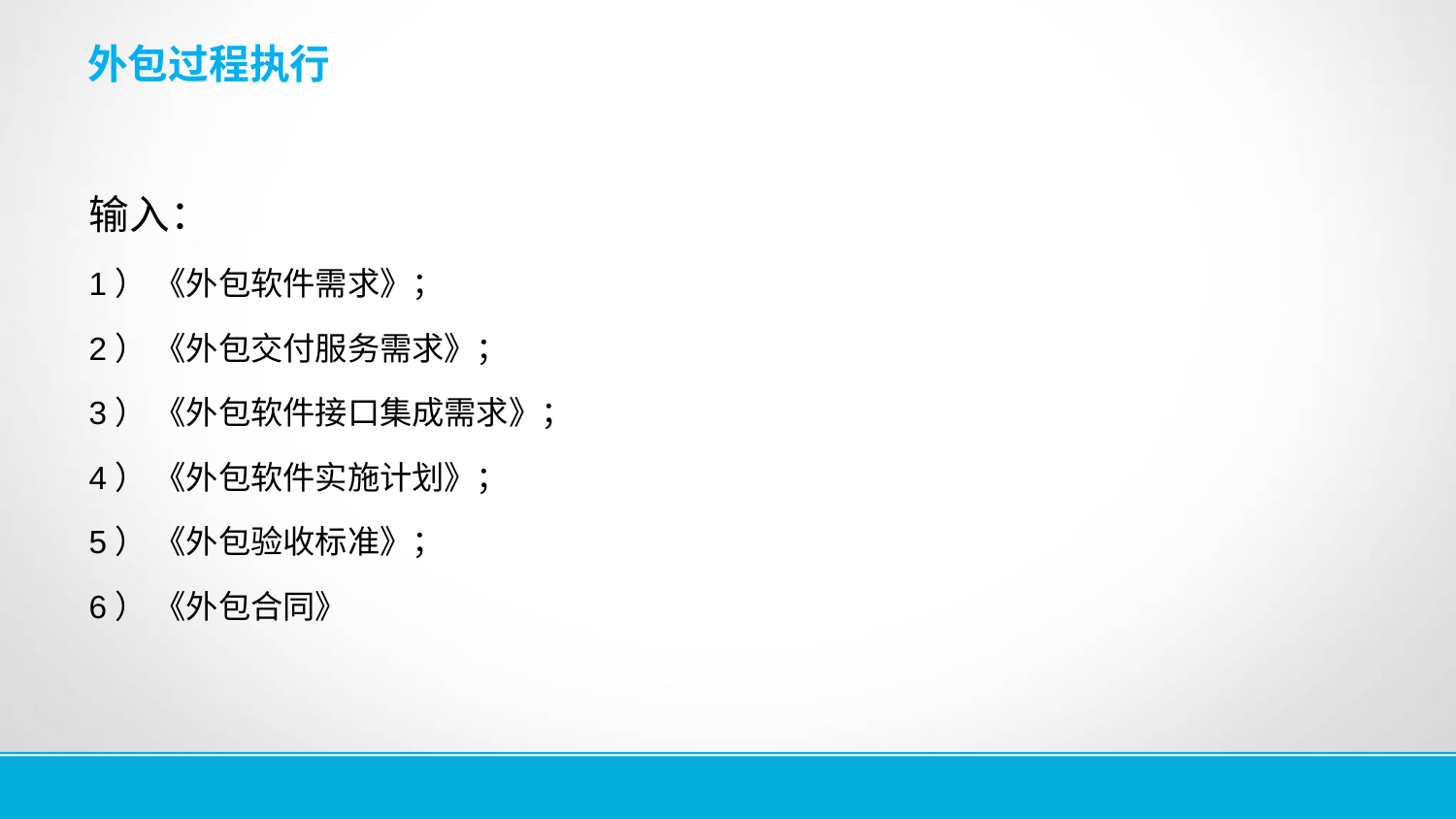

外包过程执行
输入：
1） 《外包软件需求》；
2） 《外包交付服务需求》；
3） 《外包软件接口集成需求》；
4） 《外包软件实施计划》；
5） 《外包验收标准》；
6） 《外包合同》